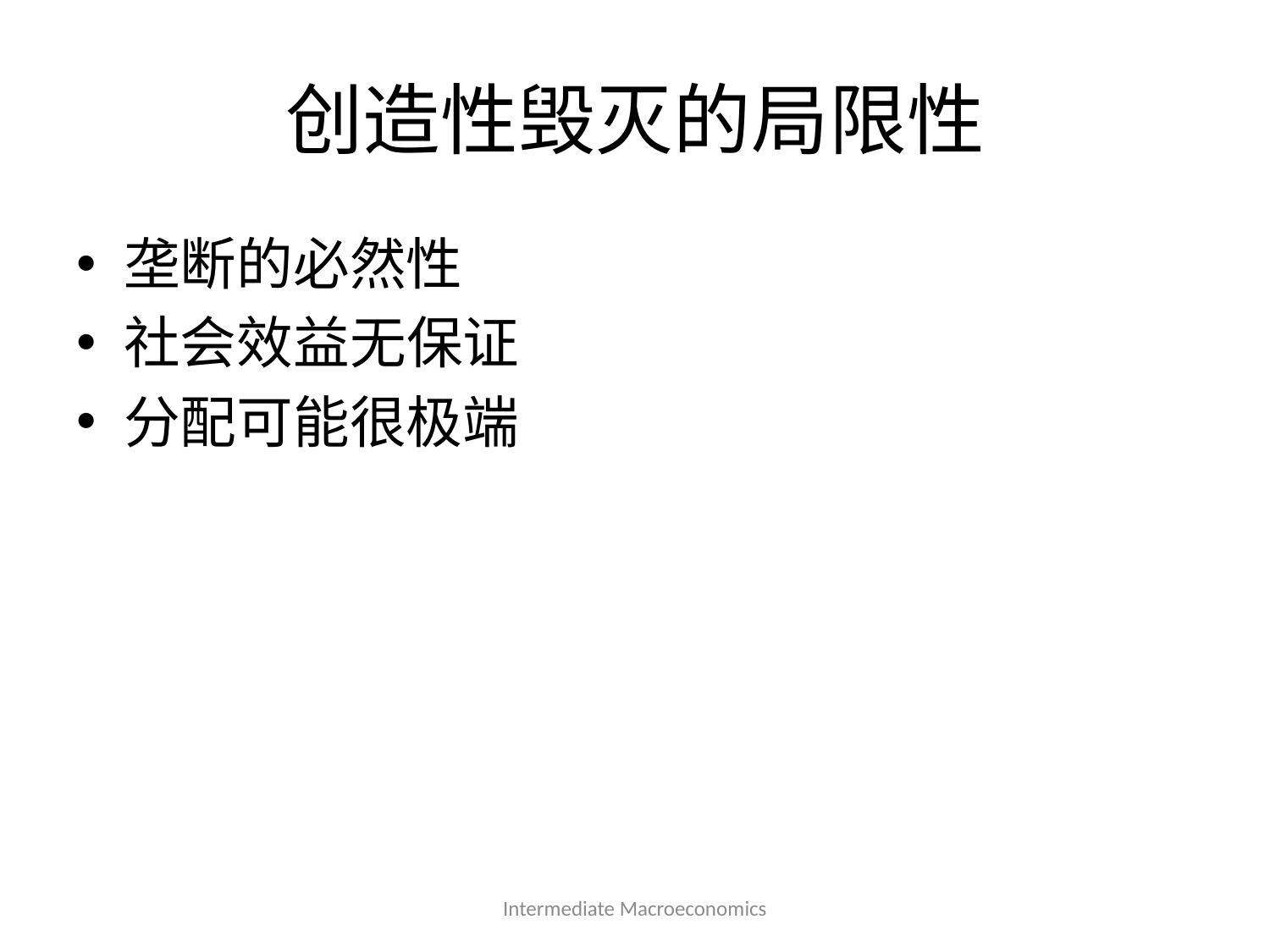

# 创造性毁灭的局限性
垄断的必然性
社会效益无保证
分配可能很极端
Intermediate Macroeconomics